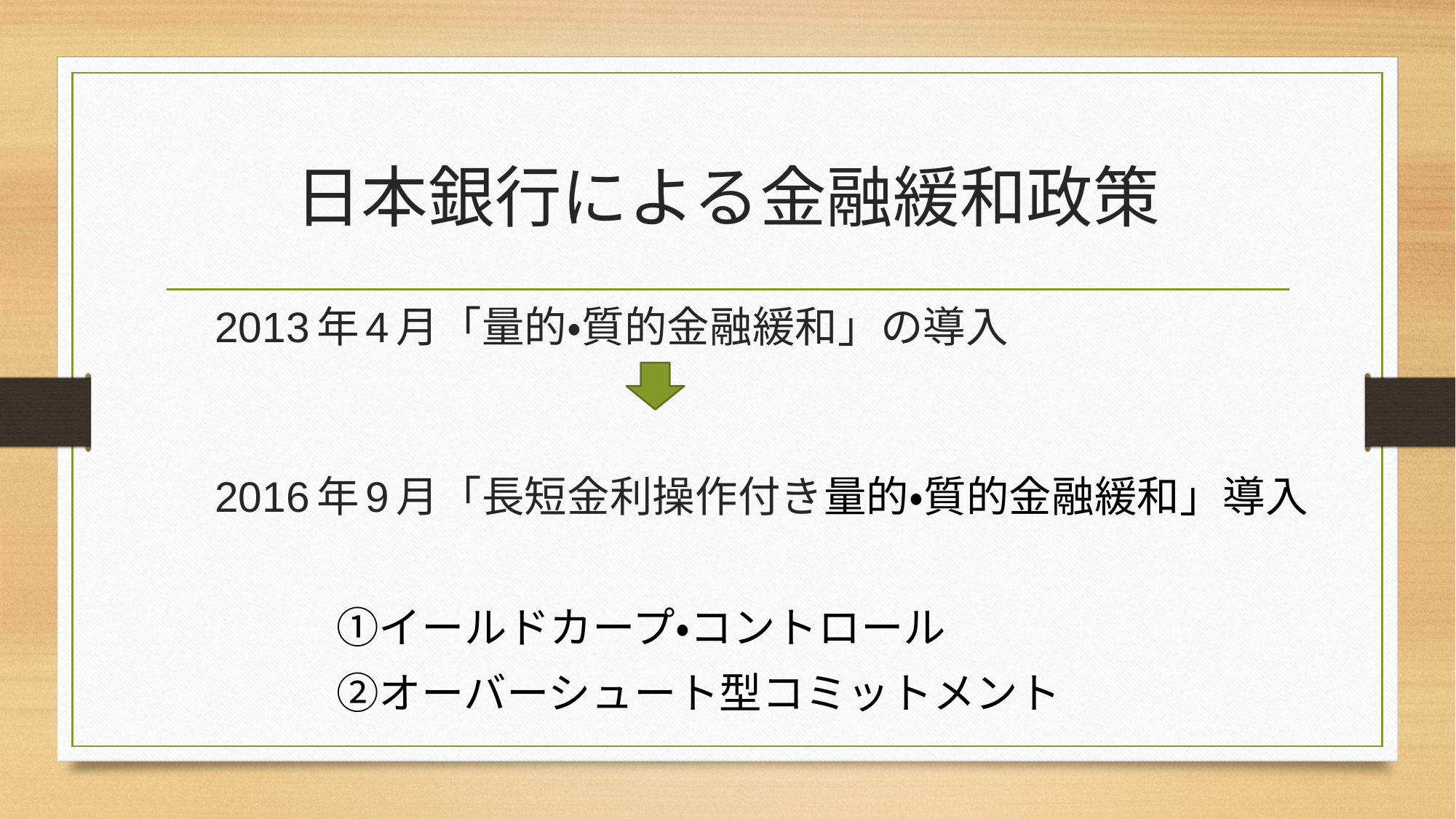

# 日本銀行による金融緩和政策
　2013年4月「量的・質的金融緩和」の導入

　2016年9月「長短金利操作付き量的・質的金融緩和」導入

　　　　①イールドカープ・コントロール
　　　　②オーバーシュート型コミットメント